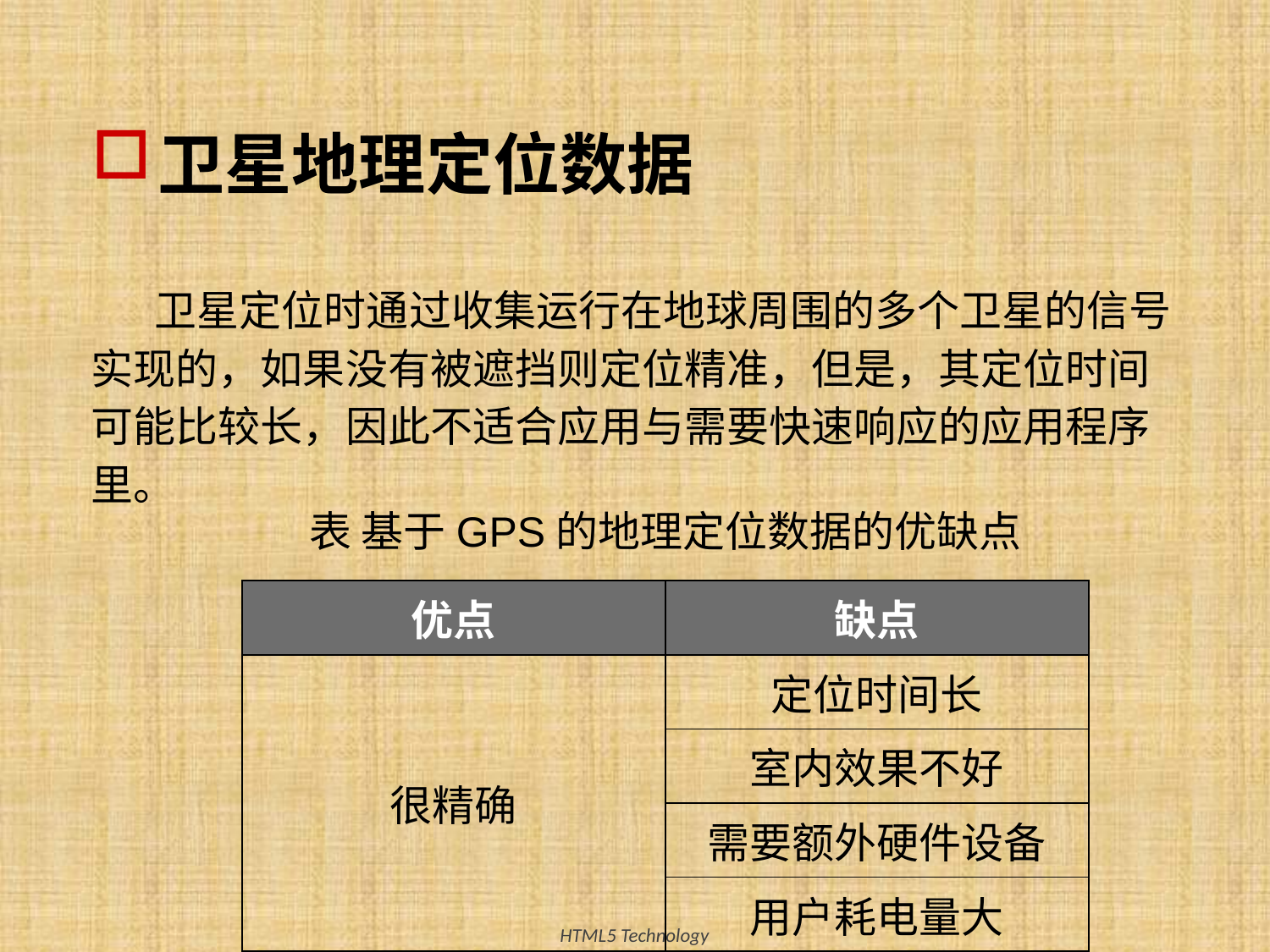

# 卫星地理定位数据
卫星定位时通过收集运行在地球周围的多个卫星的信号实现的，如果没有被遮挡则定位精准，但是，其定位时间可能比较长，因此不适合应用与需要快速响应的应用程序里。
表 基于GPS的地理定位数据的优缺点
| 优点 | 缺点 |
| --- | --- |
| 很精确 | 定位时间长 |
|  | 室内效果不好 |
|  | 需要额外硬件设备 |
|  | 用户耗电量大 |
10
HTML5 Technology